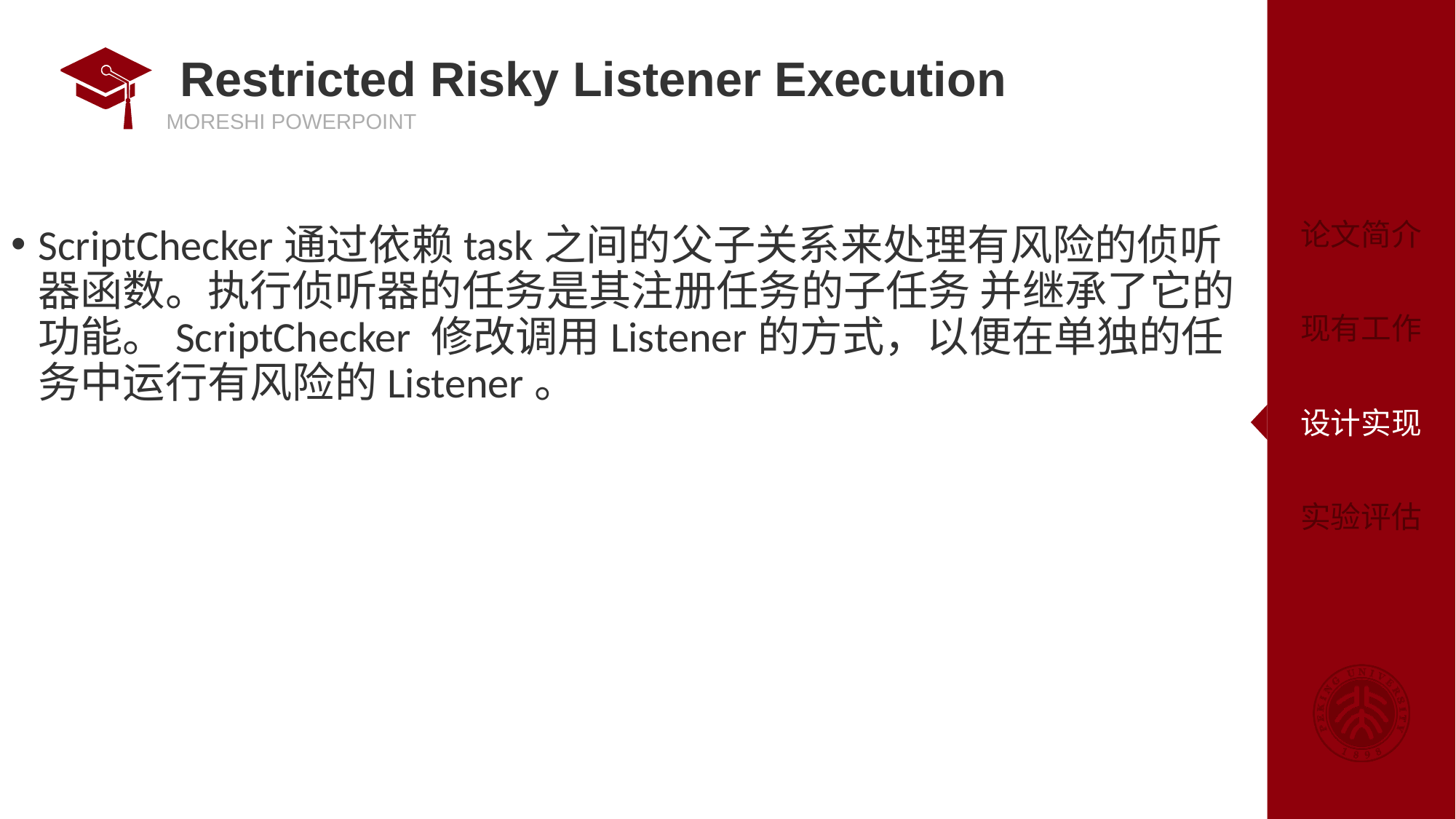

# Restricted Risky Listener Execution
ScriptChecker通过依赖task之间的父子关系来处理有风险的侦听器函数。执行侦听器的任务是其注册任务的子任务 并继承了它的功能。ScriptChecker 修改调用Listener的方式，以便在单独的任务中运行有风险的Listener。